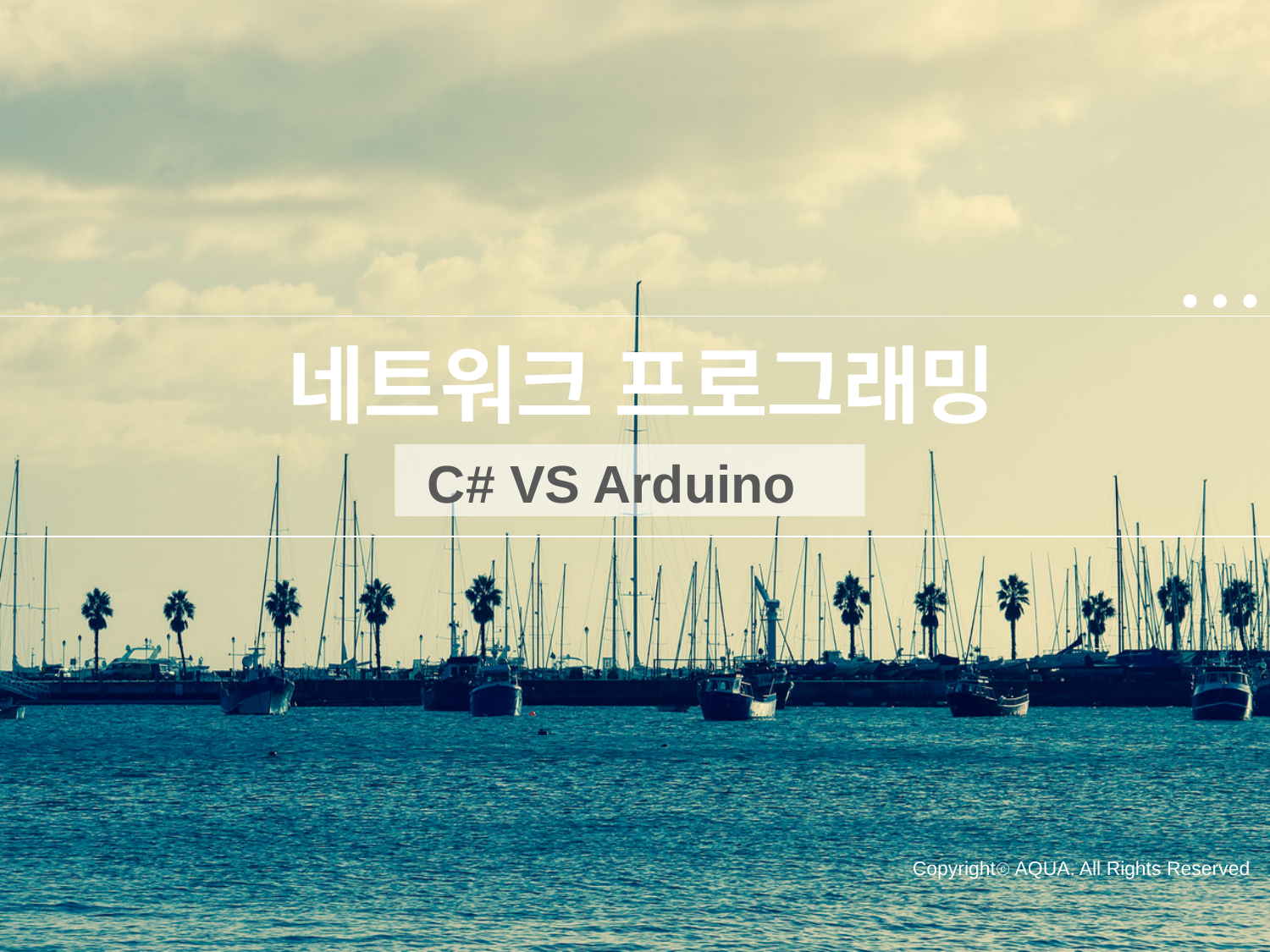

네트워크 프로그래밍

C# VS Arduino
Copyrightⓒ AQUA. All Rights Reserved